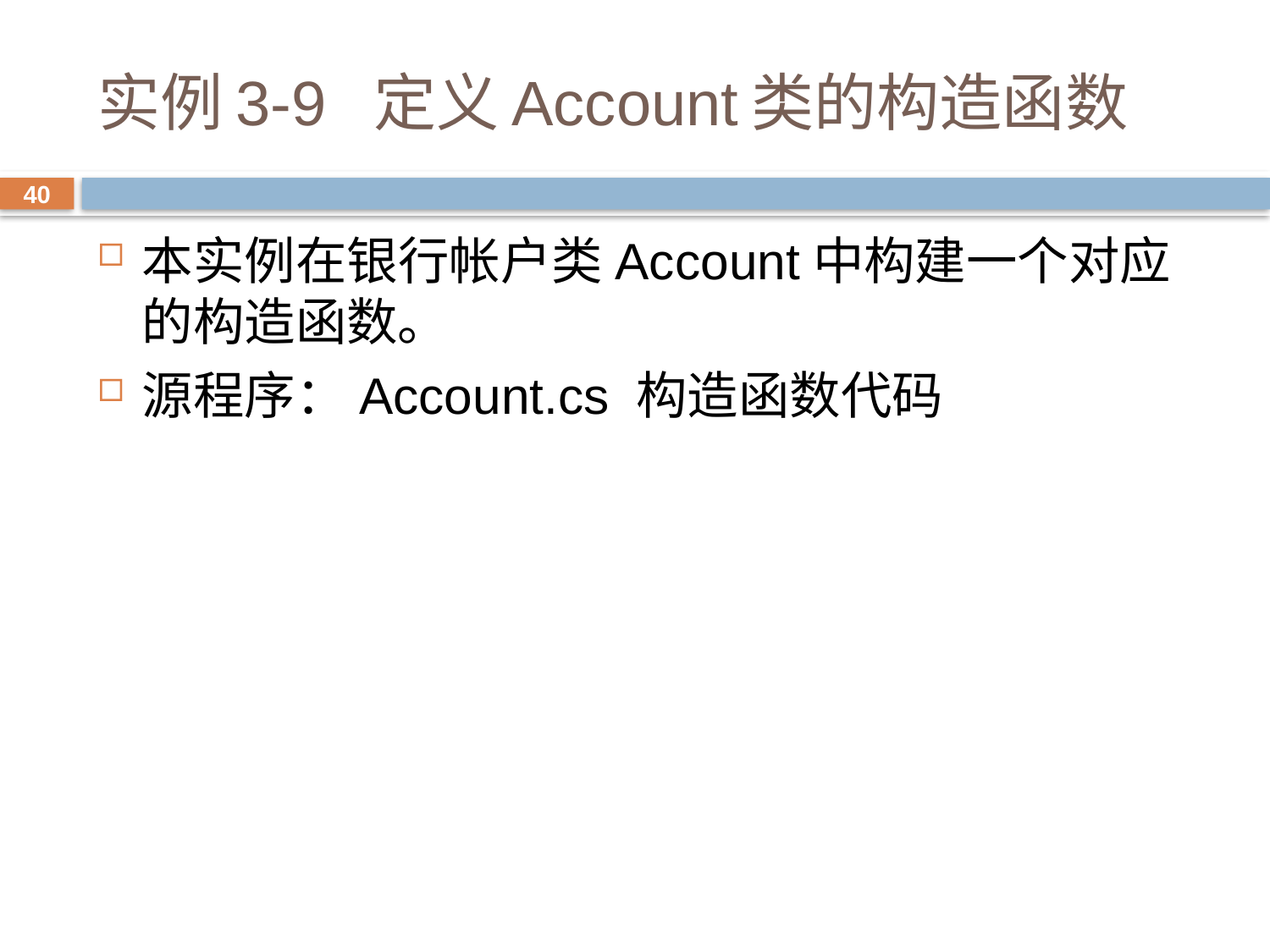

# 实例3-9  定义Account类的构造函数
40
本实例在银行帐户类Account中构建一个对应的构造函数。
源程序：Account.cs 构造函数代码